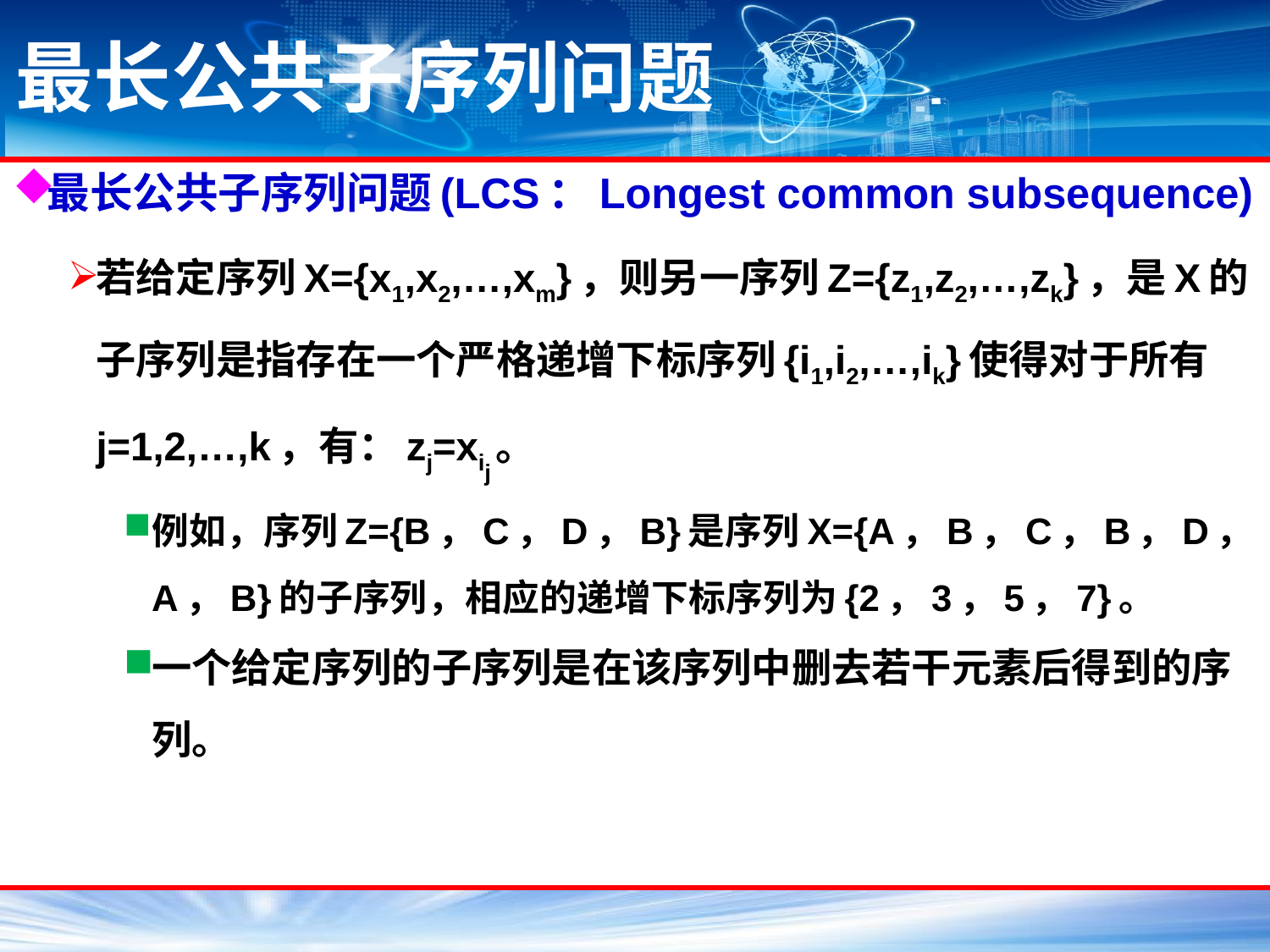

# 最长公共子序列问题
最长公共子序列问题(LCS：Longest common subsequence)
若给定序列X={x1,x2,…,xm}，则另一序列Z={z1,z2,…,zk}，是X的子序列是指存在一个严格递增下标序列{i1,i2,…,ik}使得对于所有j=1,2,…,k，有：zj=xij。
例如，序列Z={B，C，D，B}是序列X={A，B，C，B，D，A，B}的子序列，相应的递增下标序列为{2，3，5，7}。
一个给定序列的子序列是在该序列中删去若干元素后得到的序列。